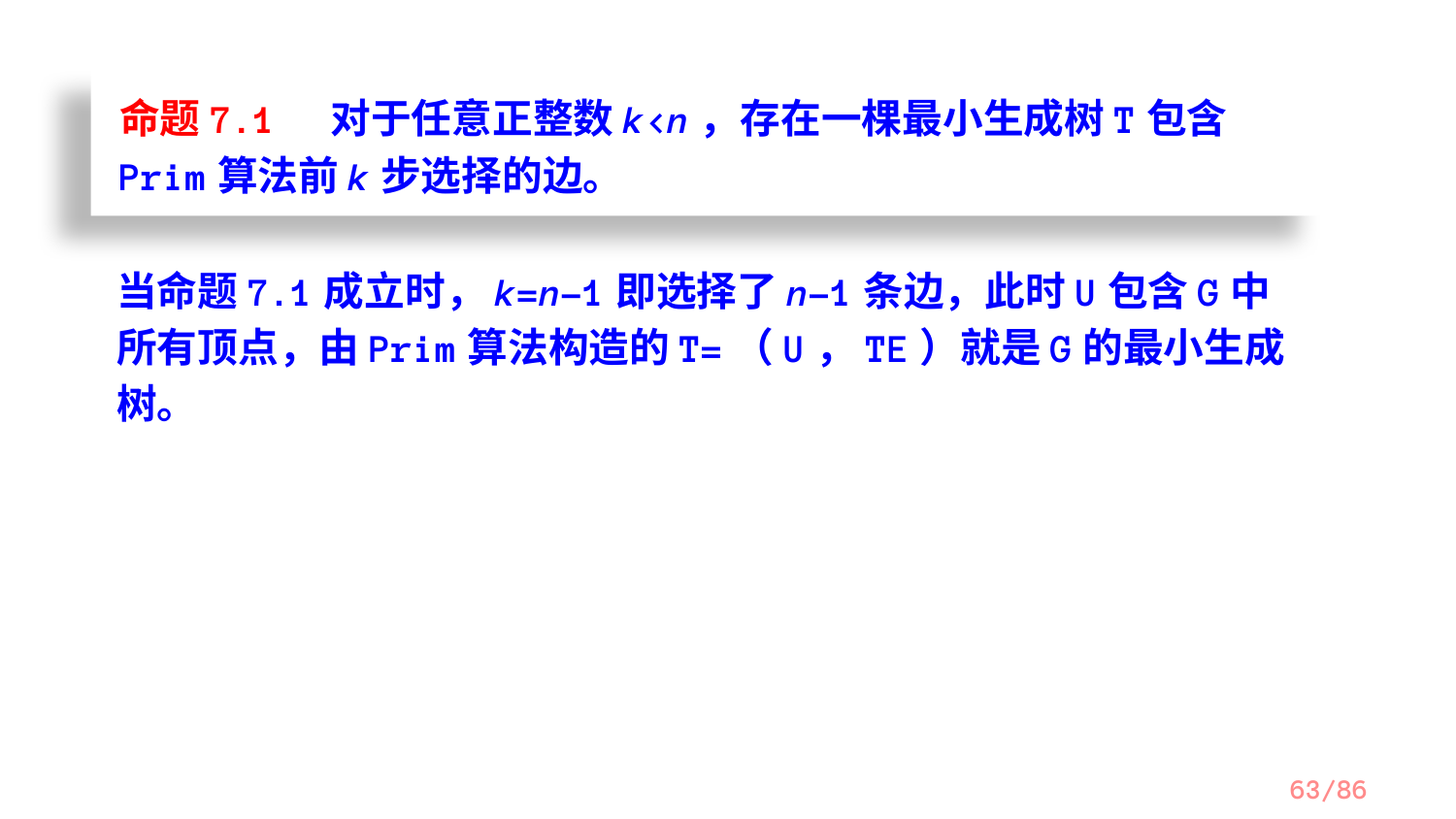

命题7.1  对于任意正整数k<n，存在一棵最小生成树T包含Prim算法前k步选择的边。
当命题7.1成立时，k=n-1即选择了n-1条边，此时U包含G中所有顶点，由Prim算法构造的T=（U，TE）就是G的最小生成树。
63/86